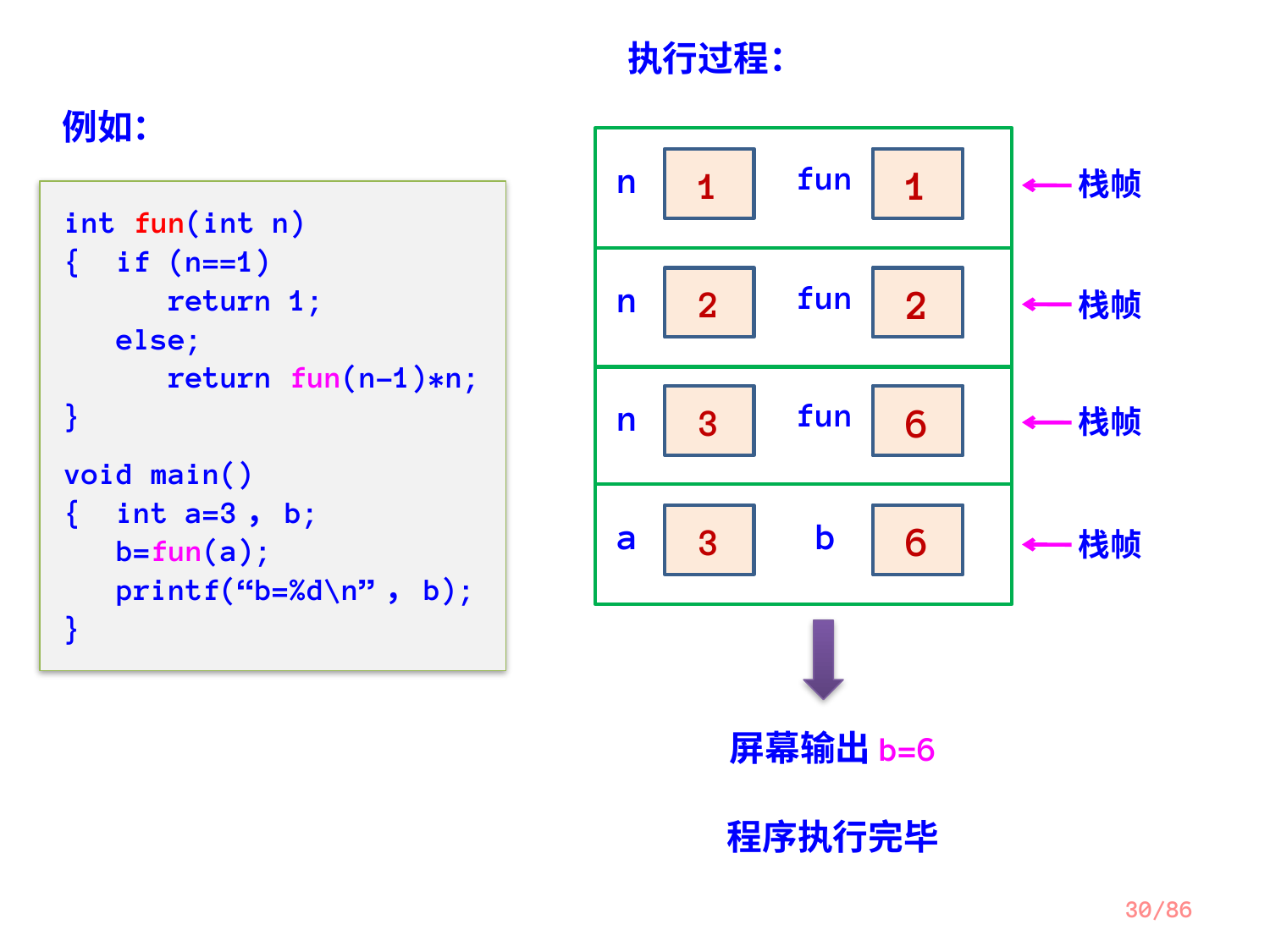

执行过程：
例如：

n
1
fun

栈帧
1
int fun(int n)
{  if (n==1)
      return 1;
   else;
      return fun(n-1)*n;
}
void main()
{  int a=3，b;
   b=fun(a);
   printf(“b=%d\n”，b);
}

n
2
fun

栈帧
2

n
3
fun

栈帧
6

a
3
b

栈帧
6

屏幕输出b=6
程序执行完毕
30/86